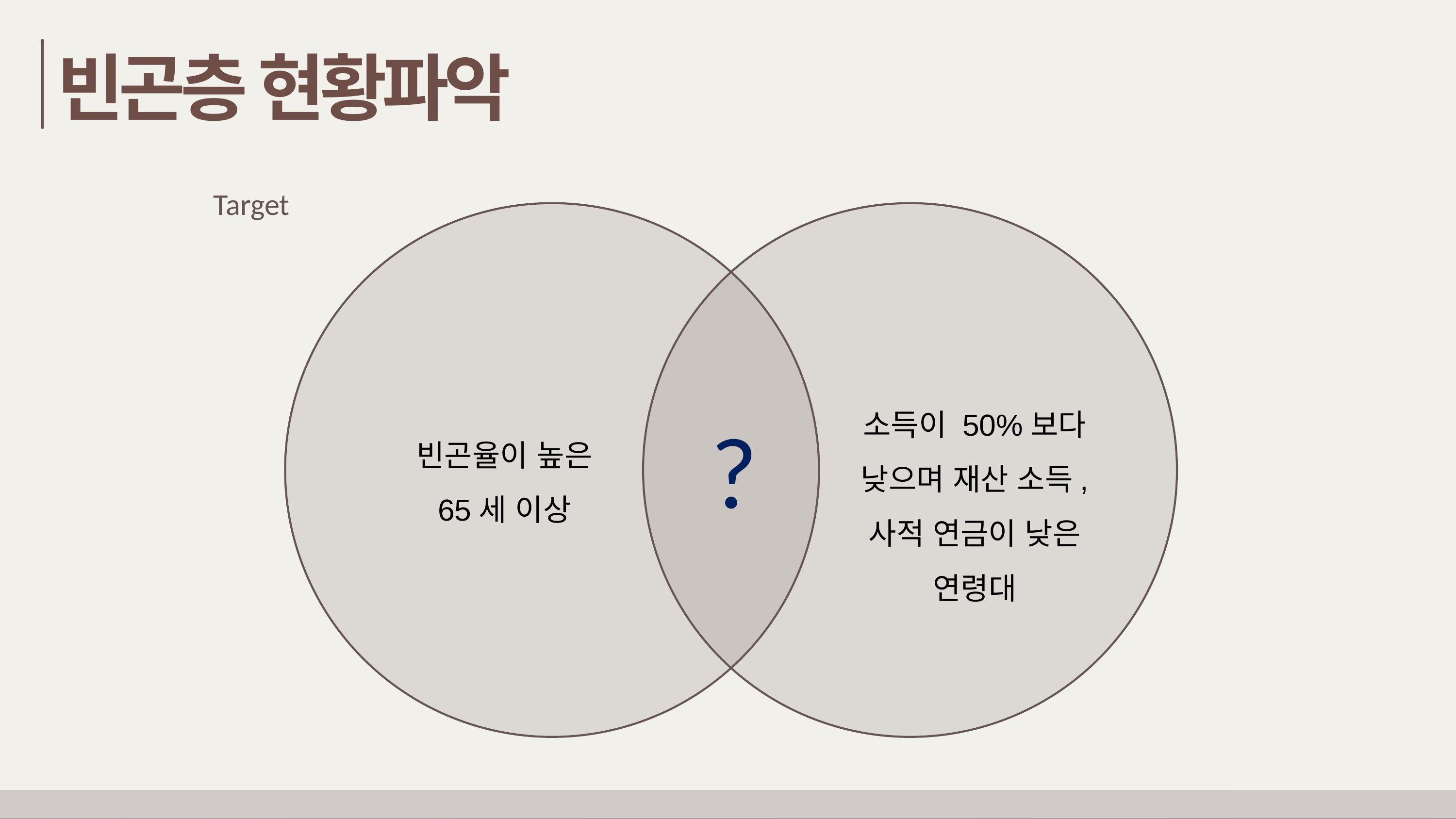

# 빈곤층 현황파악
Target

소득이 50%보다 낮으며 재산 소득, 사적 연금이 낮은 연령대
?
빈곤율이 높은 65세 이상